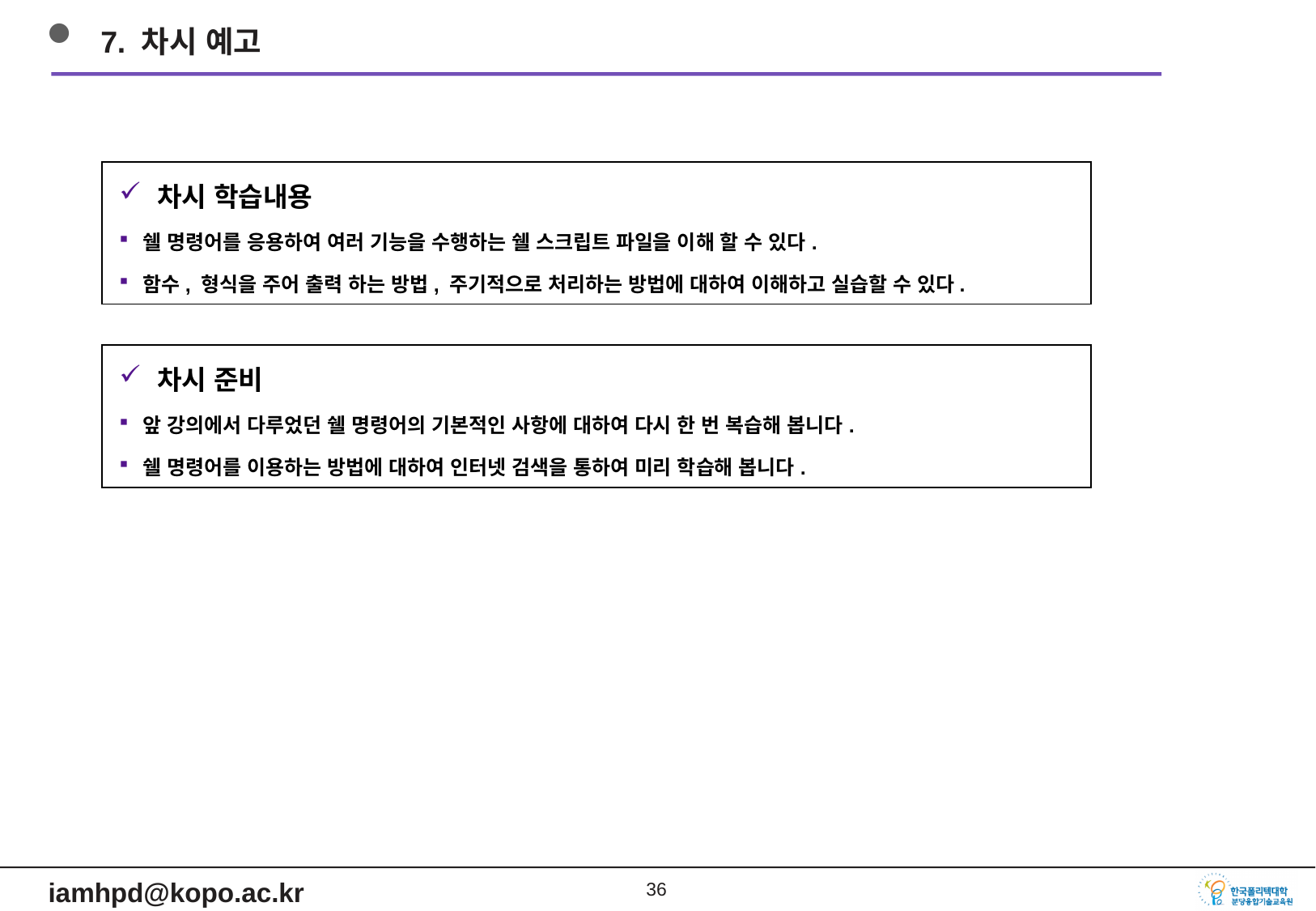

7. 차시 예고
차시 학습내용
쉘 명령어를 응용하여 여러 기능을 수행하는 쉘 스크립트 파일을 이해 할 수 있다.
함수, 형식을 주어 출력 하는 방법, 주기적으로 처리하는 방법에 대하여 이해하고 실습할 수 있다.
차시 준비
앞 강의에서 다루었던 쉘 명령어의 기본적인 사항에 대하여 다시 한 번 복습해 봅니다.
쉘 명령어를 이용하는 방법에 대하여 인터넷 검색을 통하여 미리 학습해 봅니다.
36